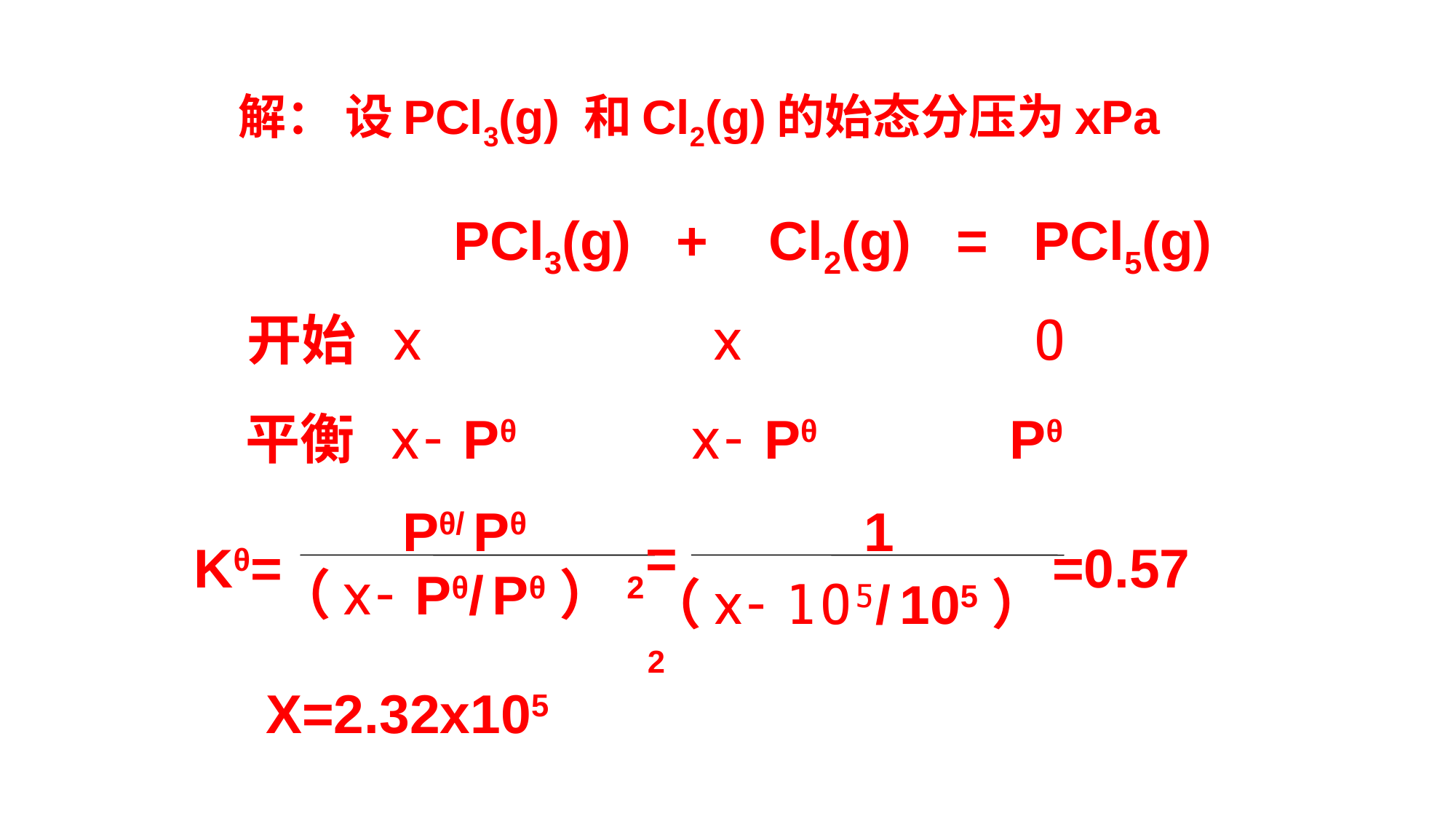

解： 设PCl3(g) 和Cl2(g)的始态分压为xPa

PCl3(g)   +    Cl2(g)   =   PCl5(g)
开始  x                  x                  0
平衡  x- Pθ           x- Pθ            Pθ
Pθ/ Pθ
1

（x- 105/ 105）2
=
Kθ=
=0.57
（x- Pθ/ Pθ）2

X=2.32x105
7